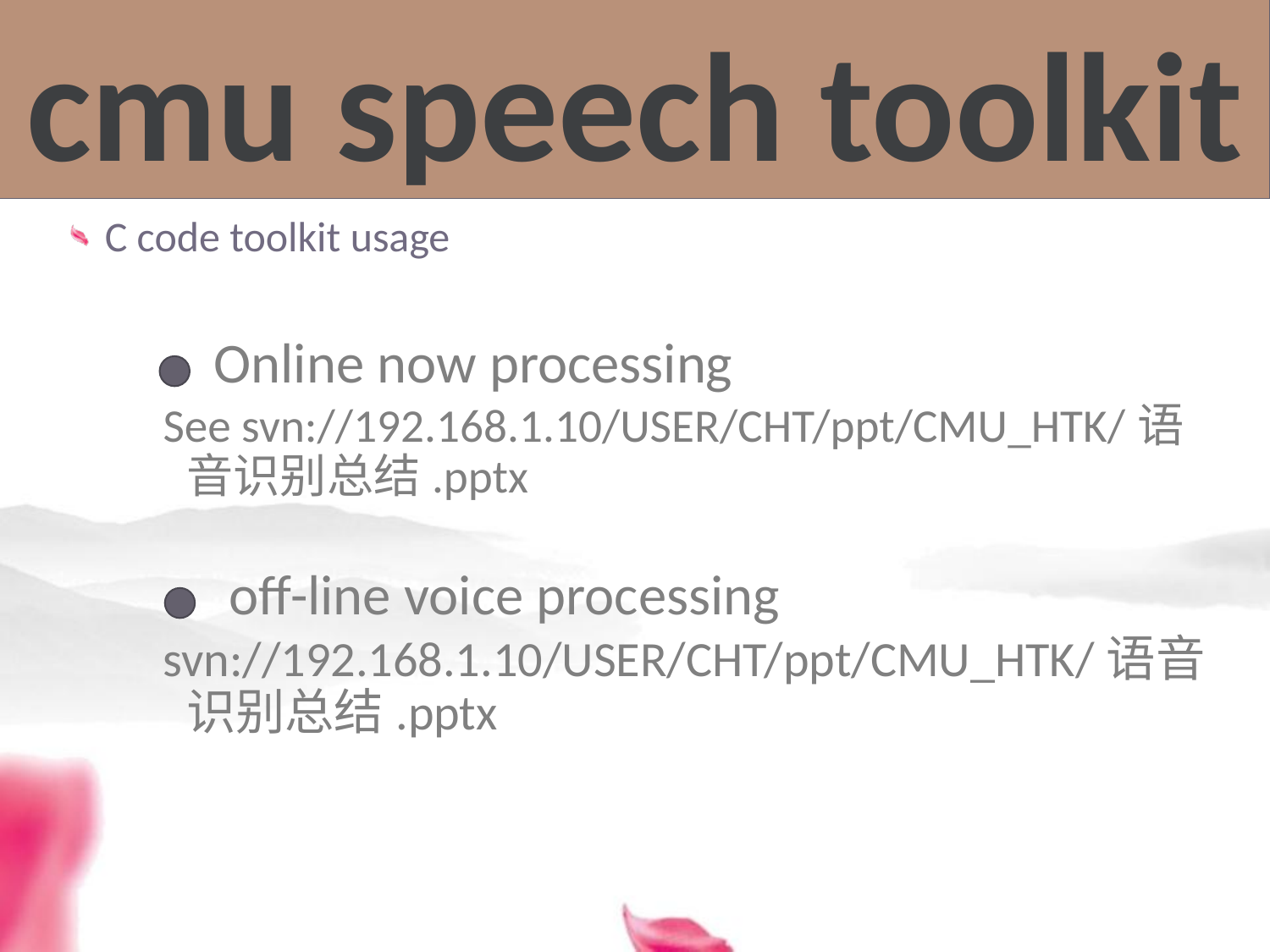

cmu speech toolkit
#
C code toolkit usage

    Online now processing
See svn://192.168.1.10/USER/CHT/ppt/CMU_HTK/语音识别总结.pptx

	    off-line voice processing
svn://192.168.1.10/USER/CHT/ppt/CMU_HTK/语音识别总结.pptx